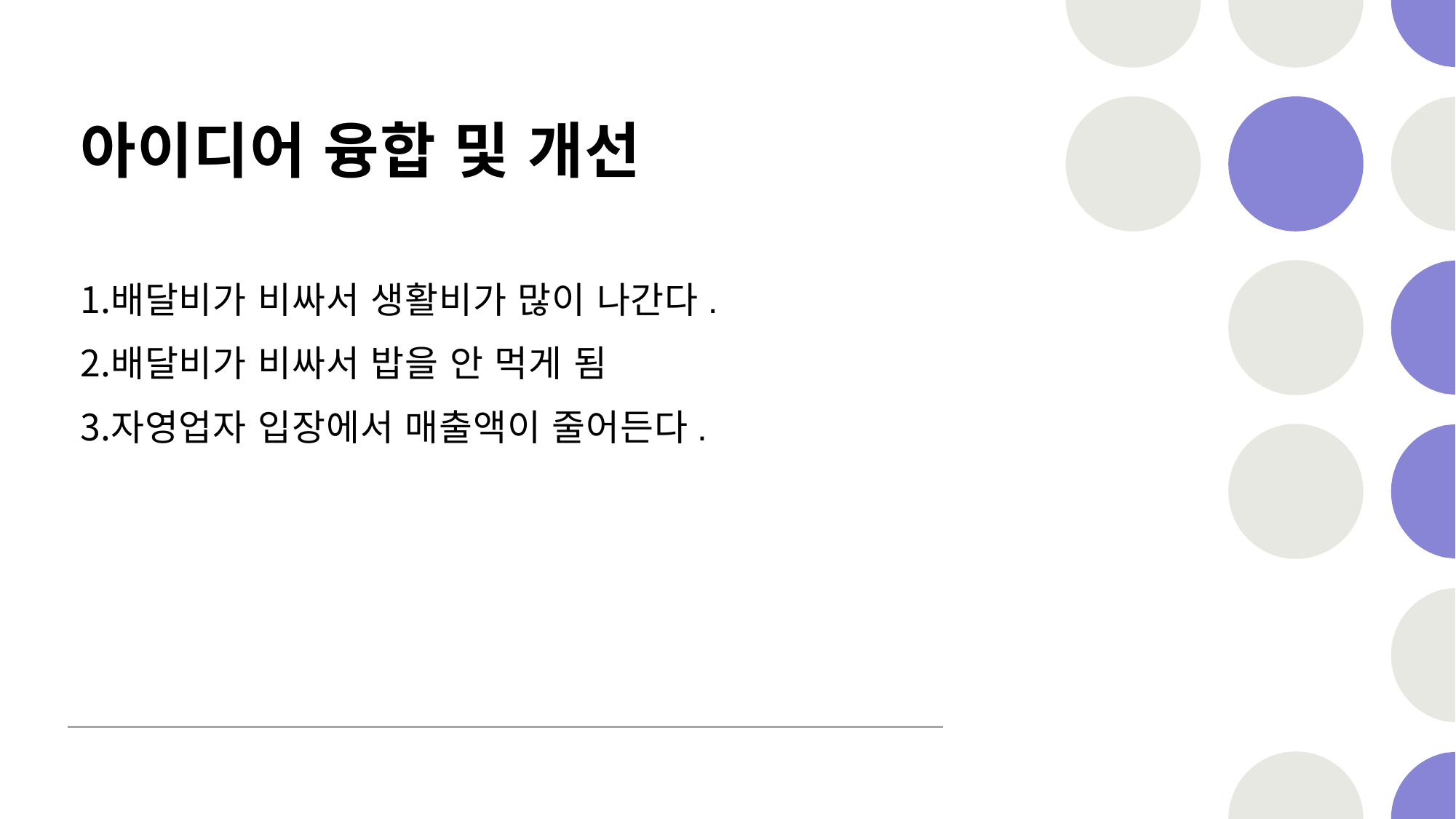

# 아이디어 융합 및 개선
배달비가 비싸서 생활비가 많이 나간다.
배달비가 비싸서 밥을 안 먹게 됨
자영업자 입장에서 매출액이 줄어든다.